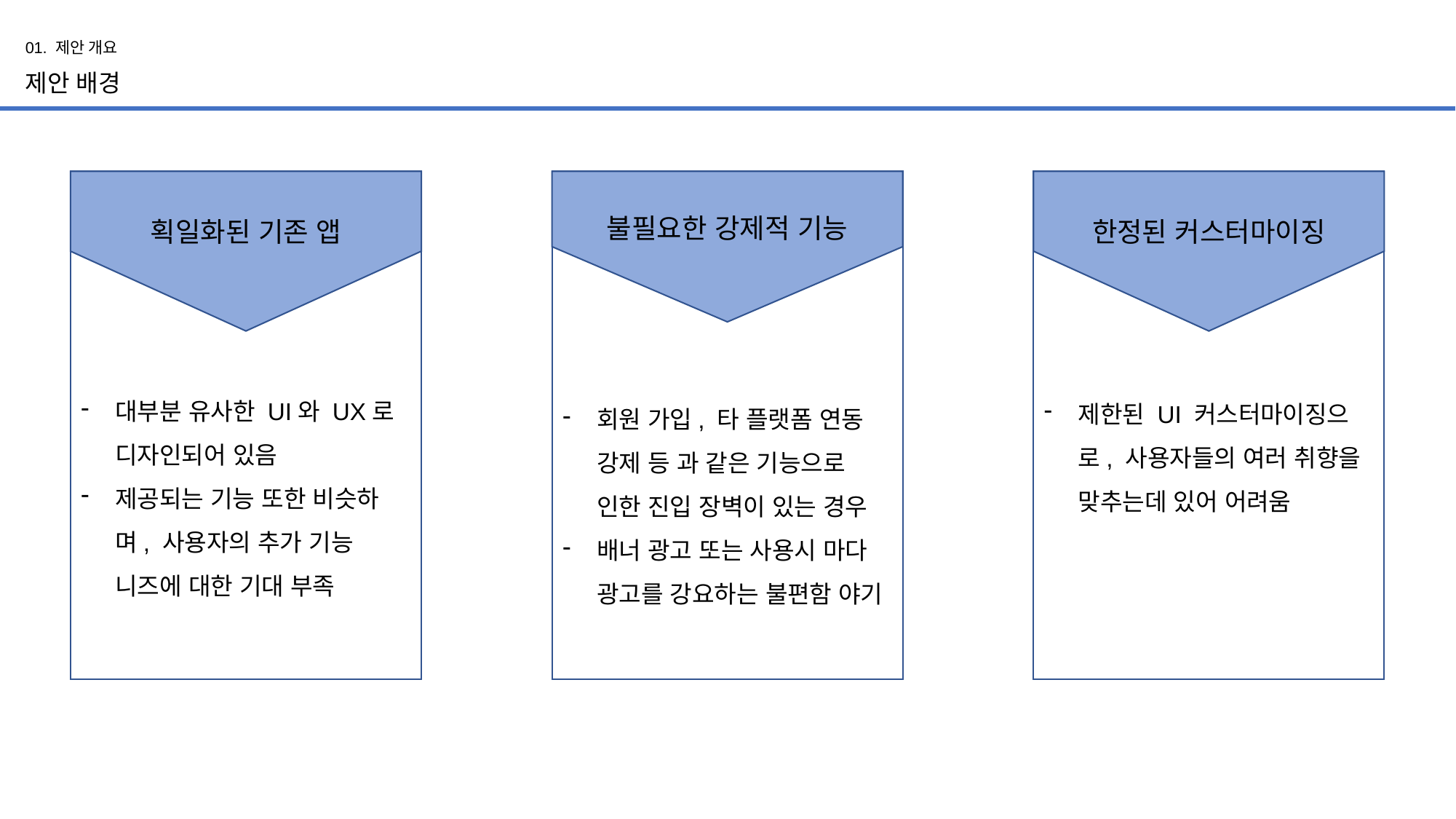

01. 제안 개요
제안 배경
획일화된 기존 앱

대부분 유사한 UI와 UX로 디자인되어 있음
제공되는 기능 또한 비슷하며, 사용자의 추가 기능 니즈에 대한 기대 부족
불필요한 강제적 기능

회원 가입, 타 플랫폼 연동 강제 등 과 같은 기능으로 인한 진입 장벽이 있는 경우
배너 광고 또는 사용시 마다 광고를 강요하는 불편함 야기

한정된 커스터마이징

제한된 UI 커스터마이징으로, 사용자들의 여러 취향을 맞추는데 있어 어려움